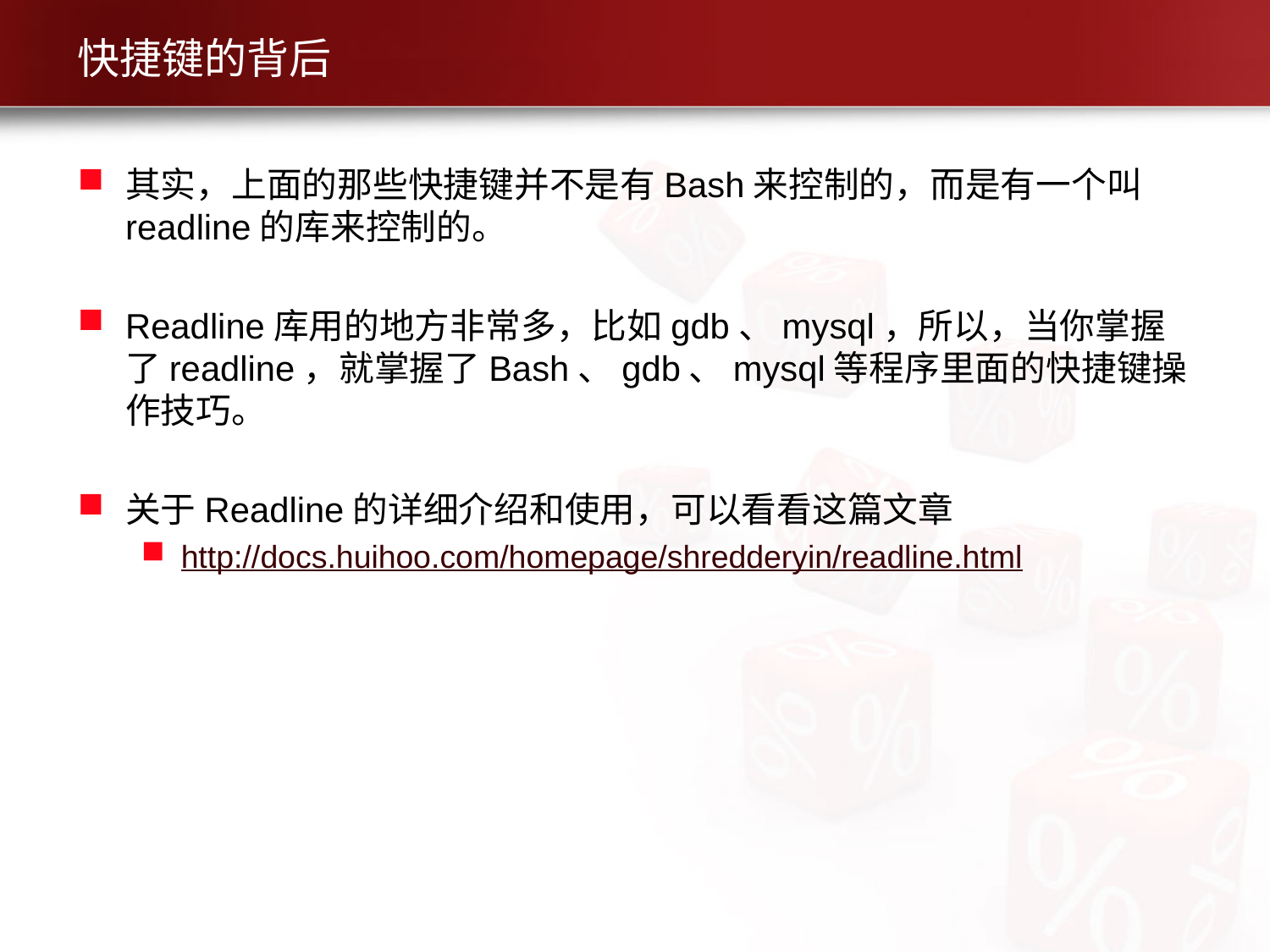

# 快捷键的背后
其实，上面的那些快捷键并不是有Bash来控制的，而是有一个叫readline的库来控制的。

Readline库用的地方非常多，比如gdb、mysql，所以，当你掌握了readline，就掌握了Bash、gdb、mysql等程序里面的快捷键操作技巧。

关于Readline的详细介绍和使用，可以看看这篇文章
http://docs.huihoo.com/homepage/shredderyin/readline.html